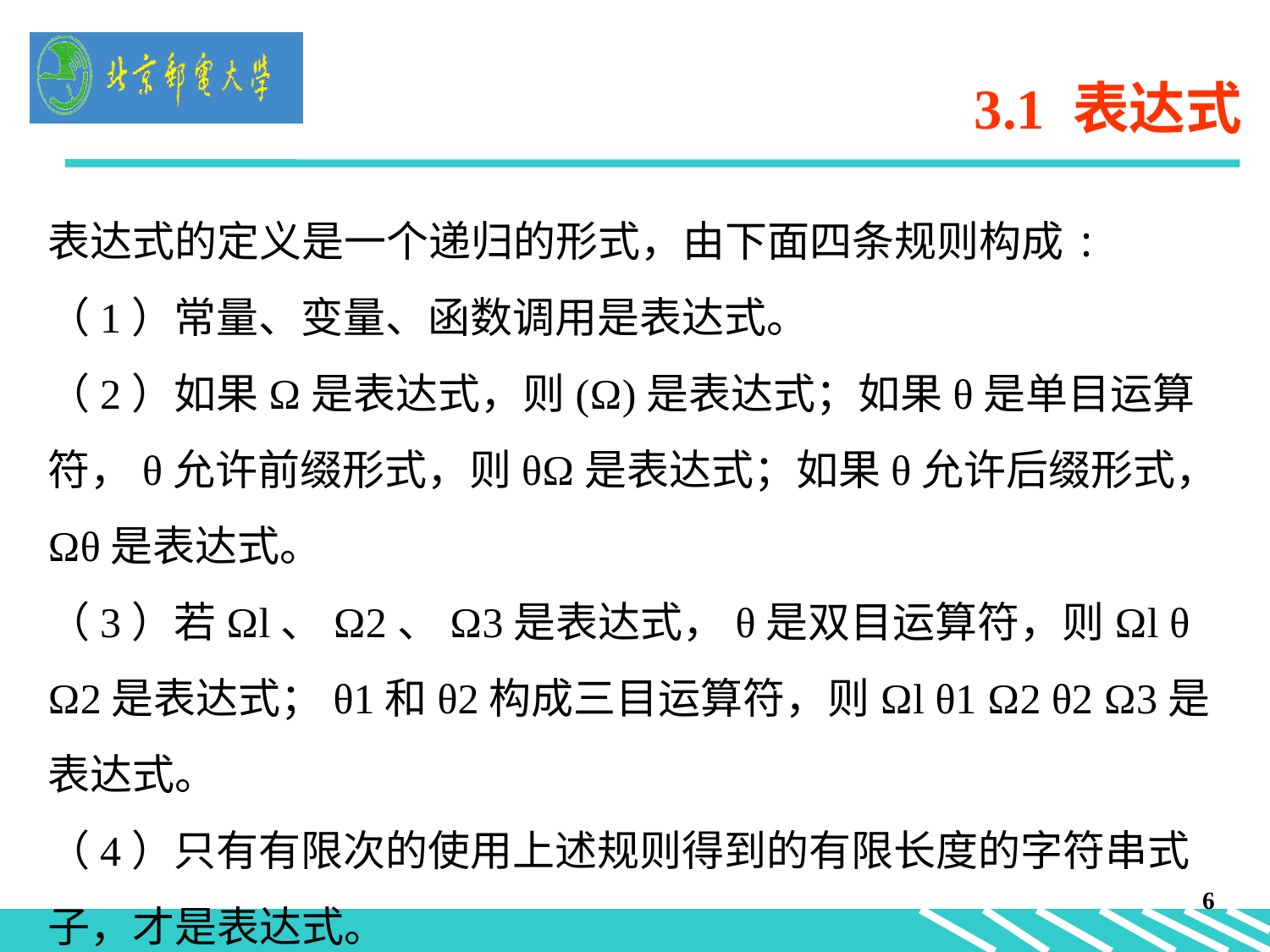

# 3.1 表达式
表达式的定义是一个递归的形式，由下面四条规则构成:
（1）常量、变量、函数调用是表达式。
（2）如果Ω是表达式，则(Ω)是表达式；如果θ是单目运算符，θ允许前缀形式，则θΩ是表达式；如果θ允许后缀形式，Ωθ是表达式。
（3）若Ωl、Ω2、Ω3是表达式，θ是双目运算符，则Ωl θ Ω2是表达式；θ1和θ2构成三目运算符，则Ωl θ1 Ω2 θ2 Ω3是表达式。
（4）只有有限次的使用上述规则得到的有限长度的字符串式子，才是表达式。
6